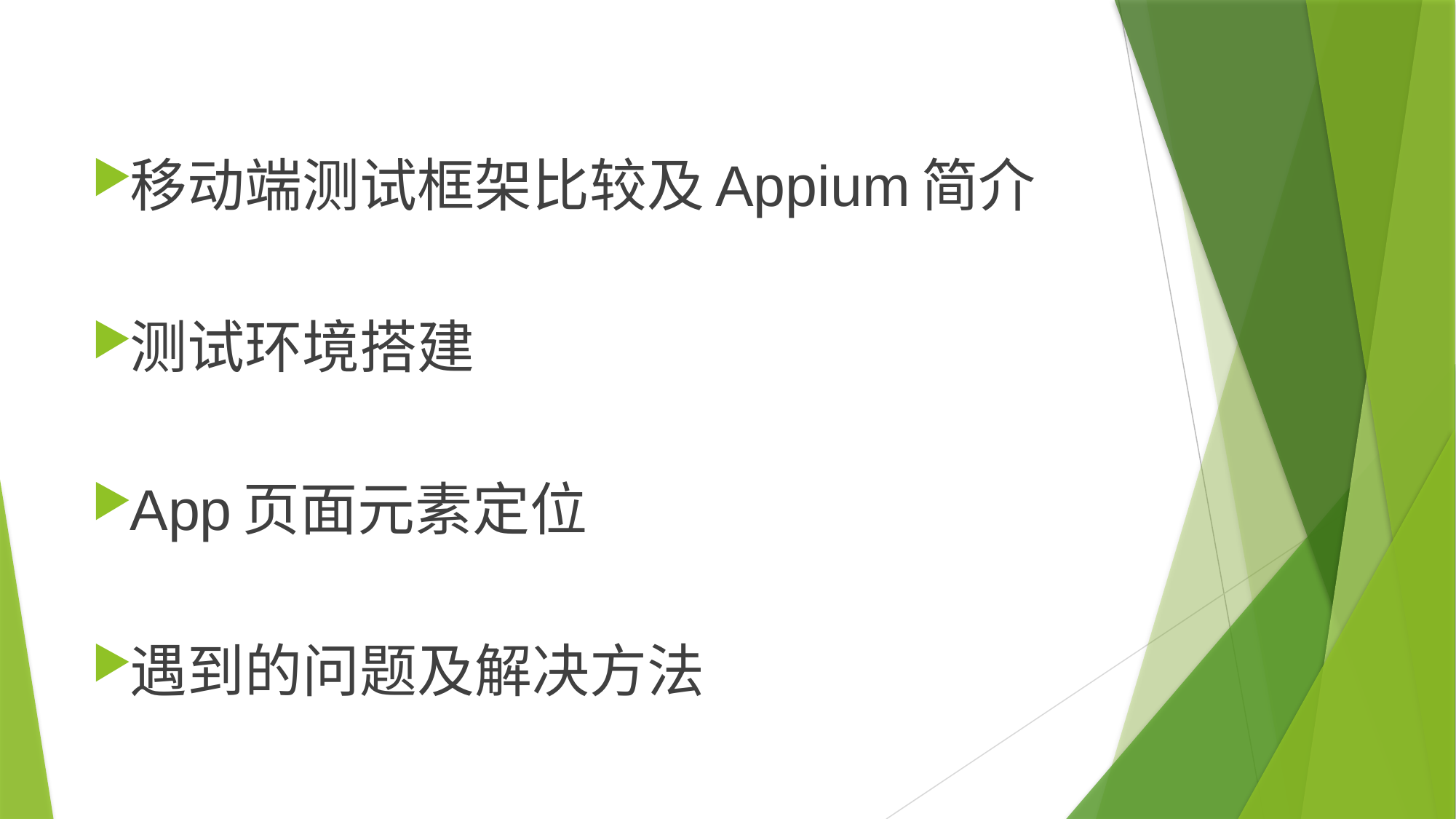

移动端测试框架比较及Appium简介

测试环境搭建

App页面元素定位

遇到的问题及解决方法